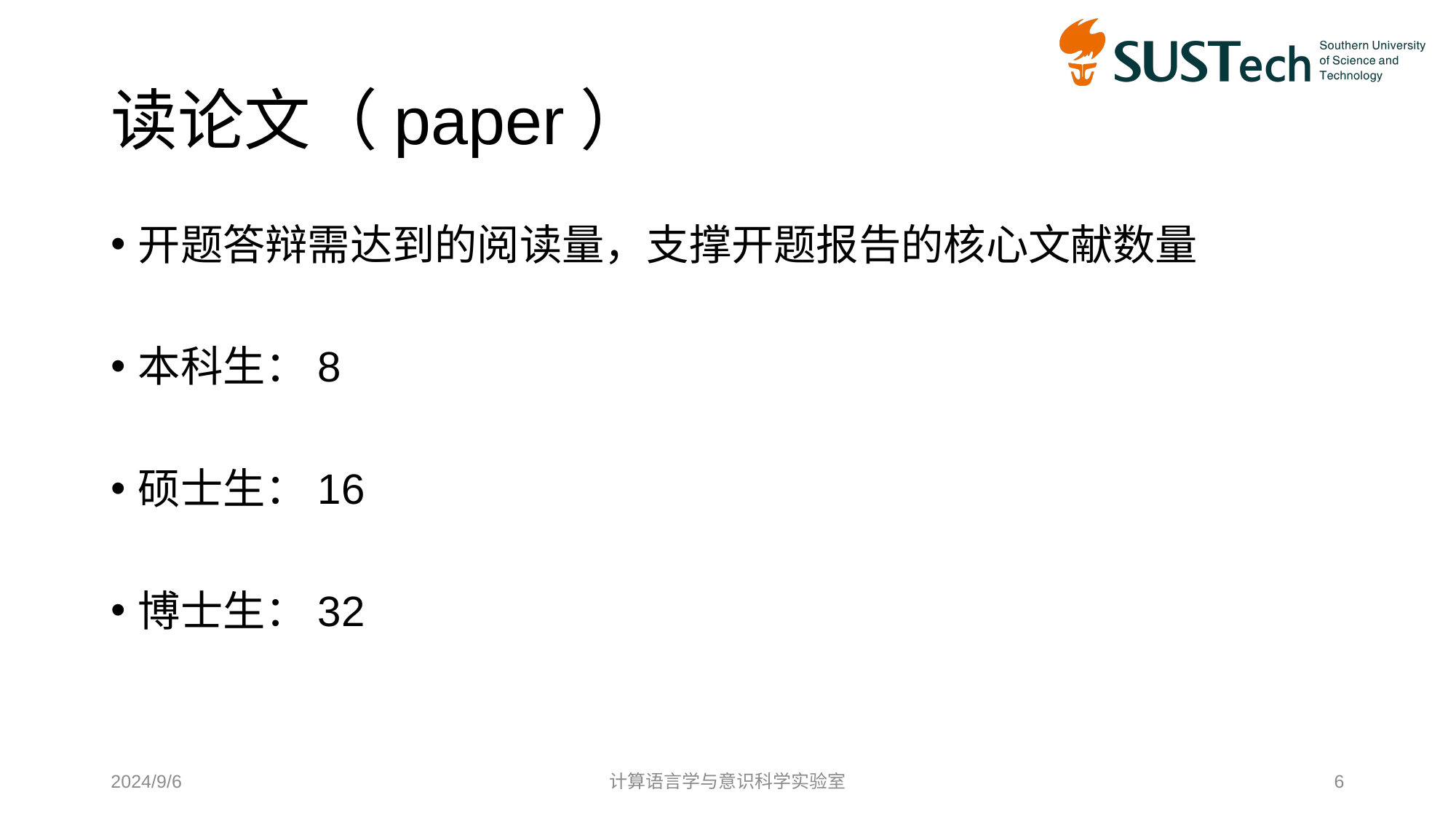

# 读论文（paper）
开题答辩需达到的阅读量，支撑开题报告的核心文献数量

本科生：8

硕士生：16

博士生：32
2024/9/6
计算语言学与意识科学实验室
6